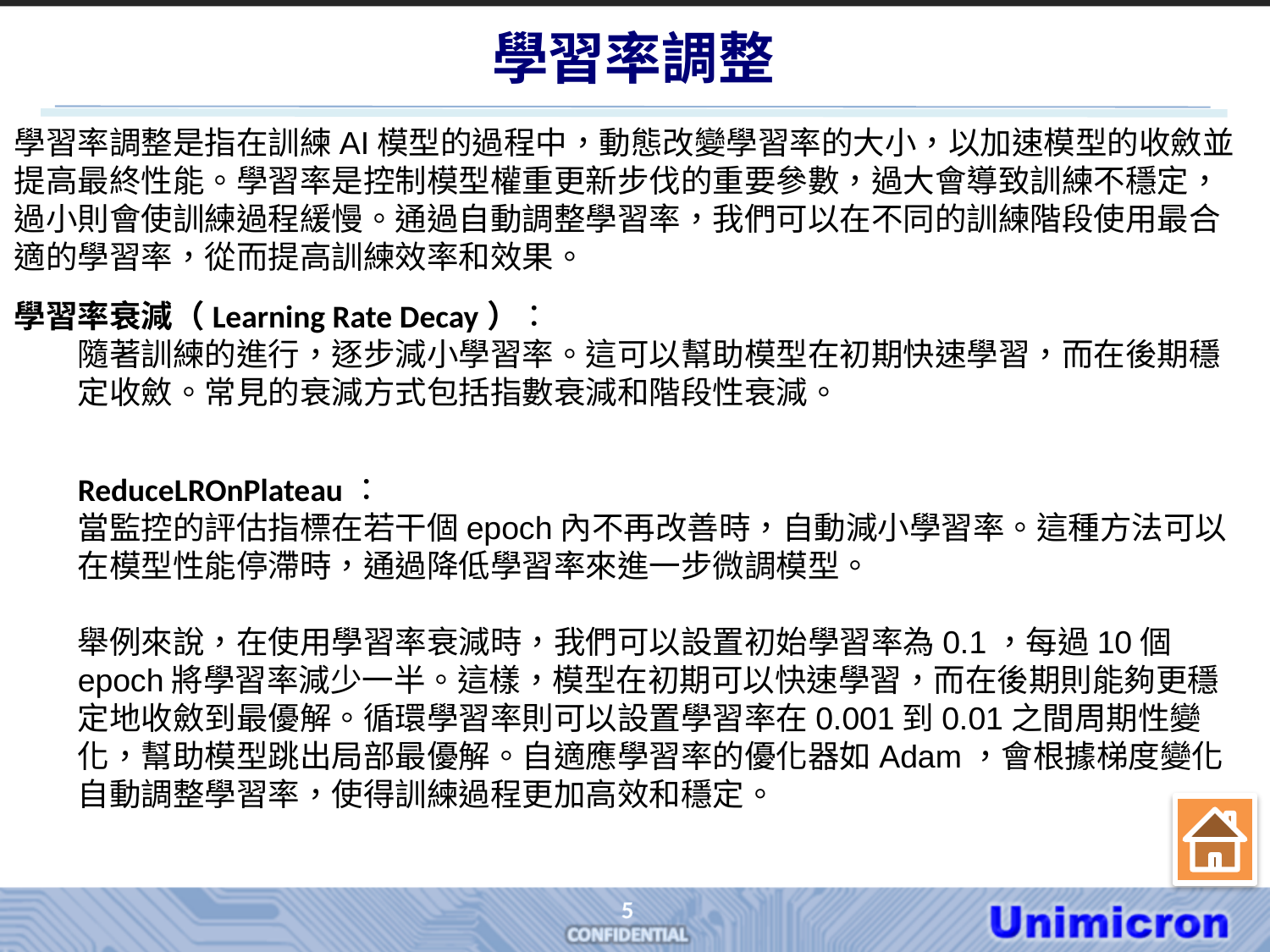

# 學習率調整
學習率調整是指在訓練AI模型的過程中，動態改變學習率的大小，以加速模型的收斂並提高最終性能。學習率是控制模型權重更新步伐的重要參數，過大會導致訓練不穩定，過小則會使訓練過程緩慢。通過自動調整學習率，我們可以在不同的訓練階段使用最合適的學習率，從而提高訓練效率和效果。
學習率衰減（Learning Rate Decay）：
隨著訓練的進行，逐步減小學習率。這可以幫助模型在初期快速學習，而在後期穩定收斂。常見的衰減方式包括指數衰減和階段性衰減。

ReduceLROnPlateau：
當監控的評估指標在若干個epoch內不再改善時，自動減小學習率。這種方法可以在模型性能停滯時，通過降低學習率來進一步微調模型。

舉例來說，在使用學習率衰減時，我們可以設置初始學習率為0.1，每過10個epoch將學習率減少一半。這樣，模型在初期可以快速學習，而在後期則能夠更穩定地收斂到最優解。循環學習率則可以設置學習率在0.001到0.01之間周期性變化，幫助模型跳出局部最優解。自適應學習率的優化器如Adam，會根據梯度變化自動調整學習率，使得訓練過程更加高效和穩定。

5